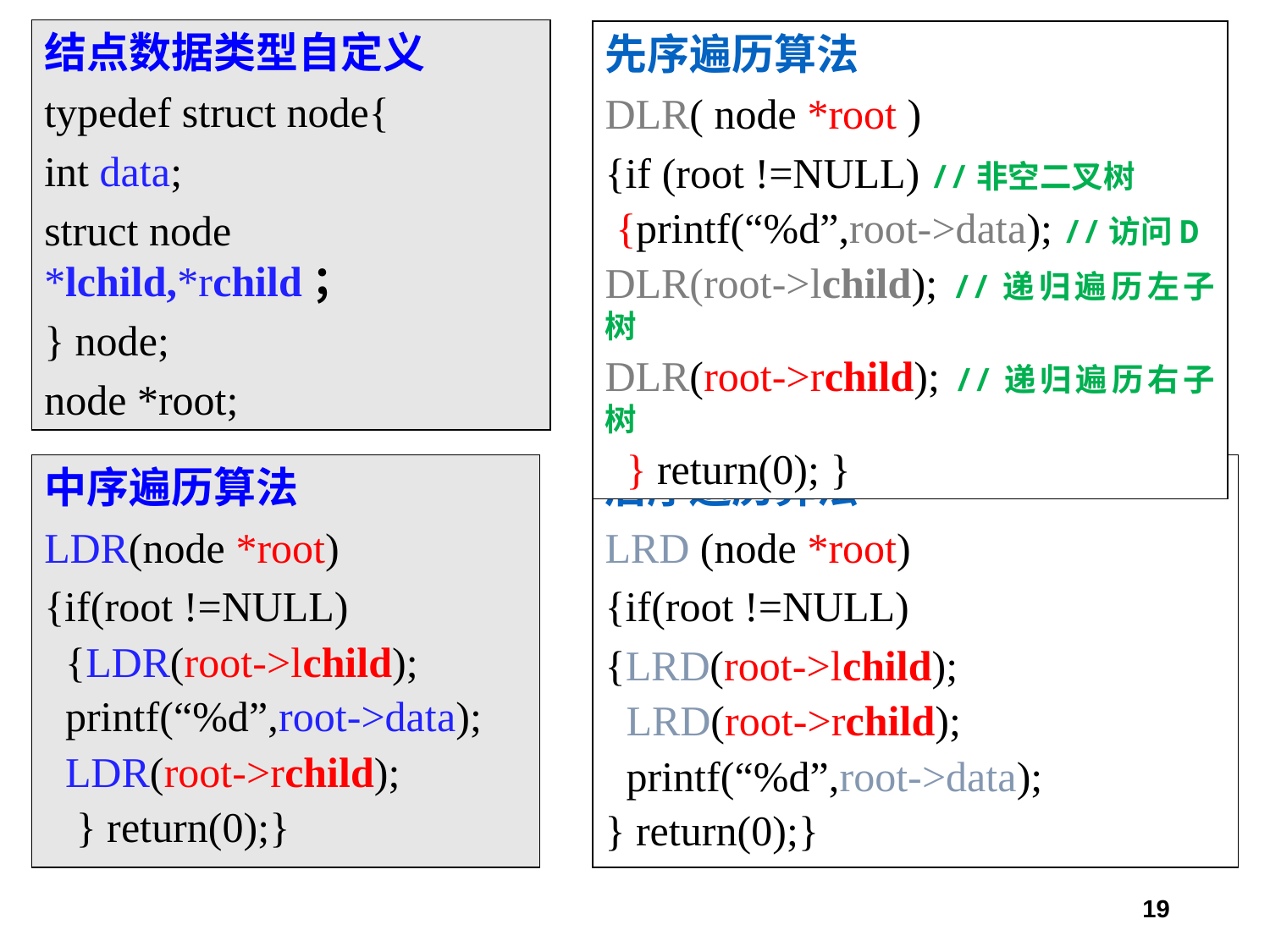

结点数据类型自定义
typedef struct node{
int data;
struct node *lchild,*rchild；
} node;
node *root;
先序遍历算法
DLR( node *root )
{if (root !=NULL) //非空二叉树
 {printf(“%d”,root->data); //访问D
DLR(root->lchild); //递归遍历左子树
DLR(root->rchild); //递归遍历右子树
  } return(0); }
          A
    B          C
D      E

中序遍历算法
LDR(node *root)
{if(root !=NULL)
  {LDR(root->lchild);
  printf(“%d”,root->data);
  LDR(root->rchild);
   } return(0);}
后序遍历算法
LRD (node *root)
{if(root !=NULL)
{LRD(root->lchild);
  LRD(root->rchild);
  printf(“%d”,root->data);
} return(0);}
19